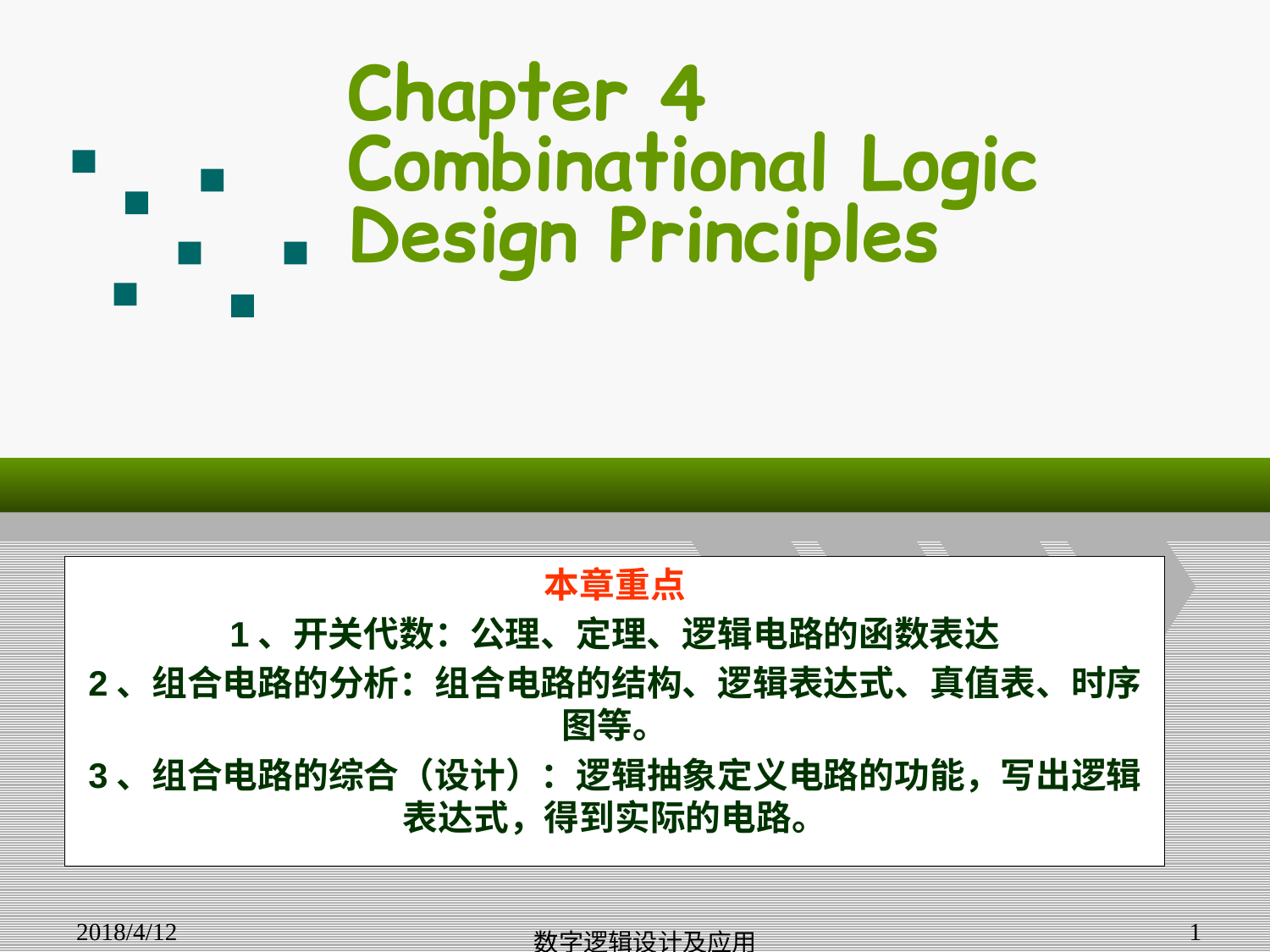

# Chapter 4 Combinational Logic Design Principles
本章重点
1、开关代数：公理、定理、逻辑电路的函数表达
2、组合电路的分析：组合电路的结构、逻辑表达式、真值表、时序图等。
3、组合电路的综合（设计）：逻辑抽象定义电路的功能，写出逻辑表达式，得到实际的电路。
2018/4/12
1
数字逻辑设计及应用